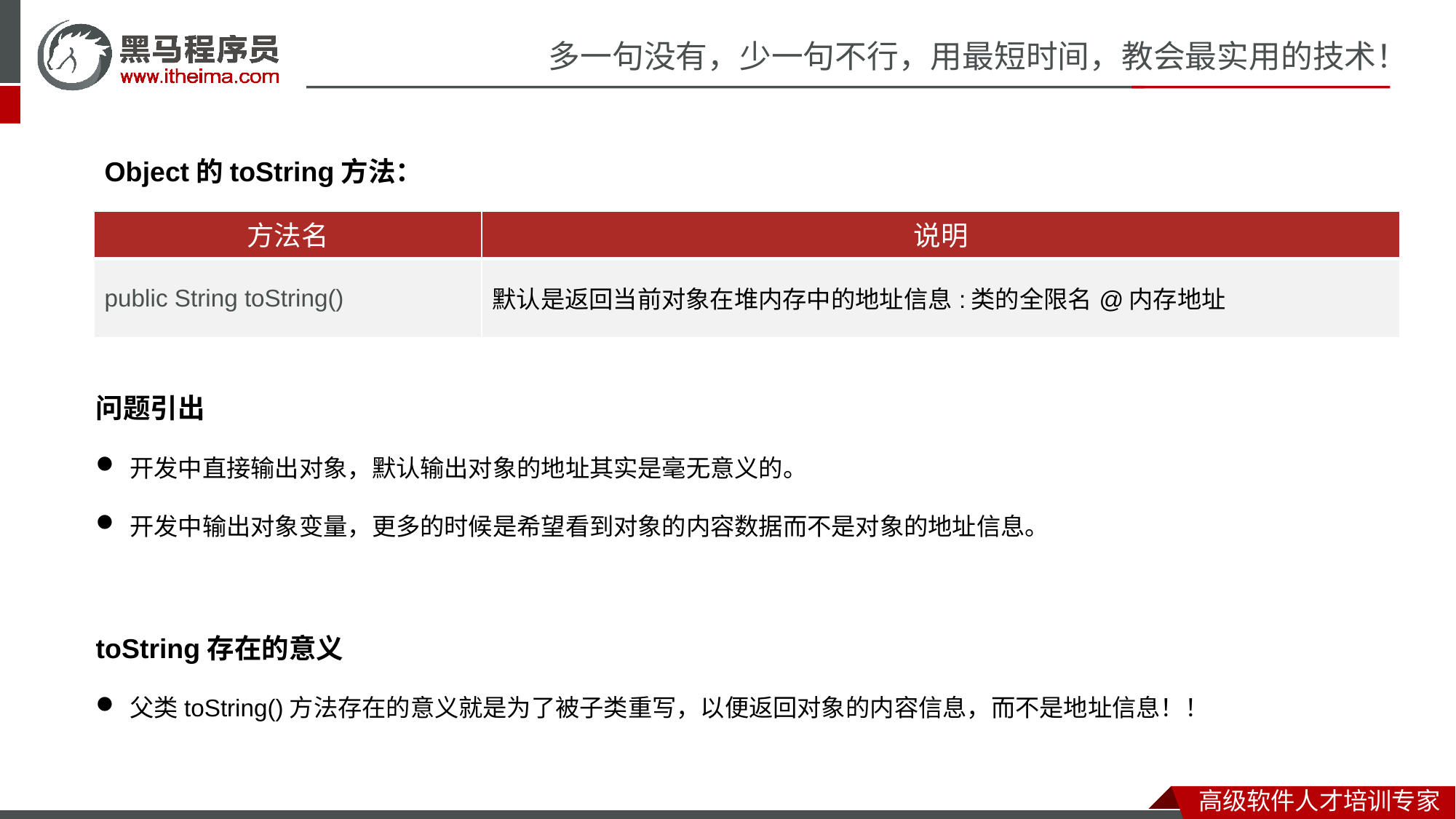

Object的toString方法：
| 方法名 | 说明 |
| --- | --- |
| public String toString() | 默认是返回当前对象在堆内存中的地址信息:类的全限名@内存地址 |
问题引出
开发中直接输出对象，默认输出对象的地址其实是毫无意义的。
开发中输出对象变量，更多的时候是希望看到对象的内容数据而不是对象的地址信息。

toString存在的意义
父类toString()方法存在的意义就是为了被子类重写，以便返回对象的内容信息，而不是地址信息！！